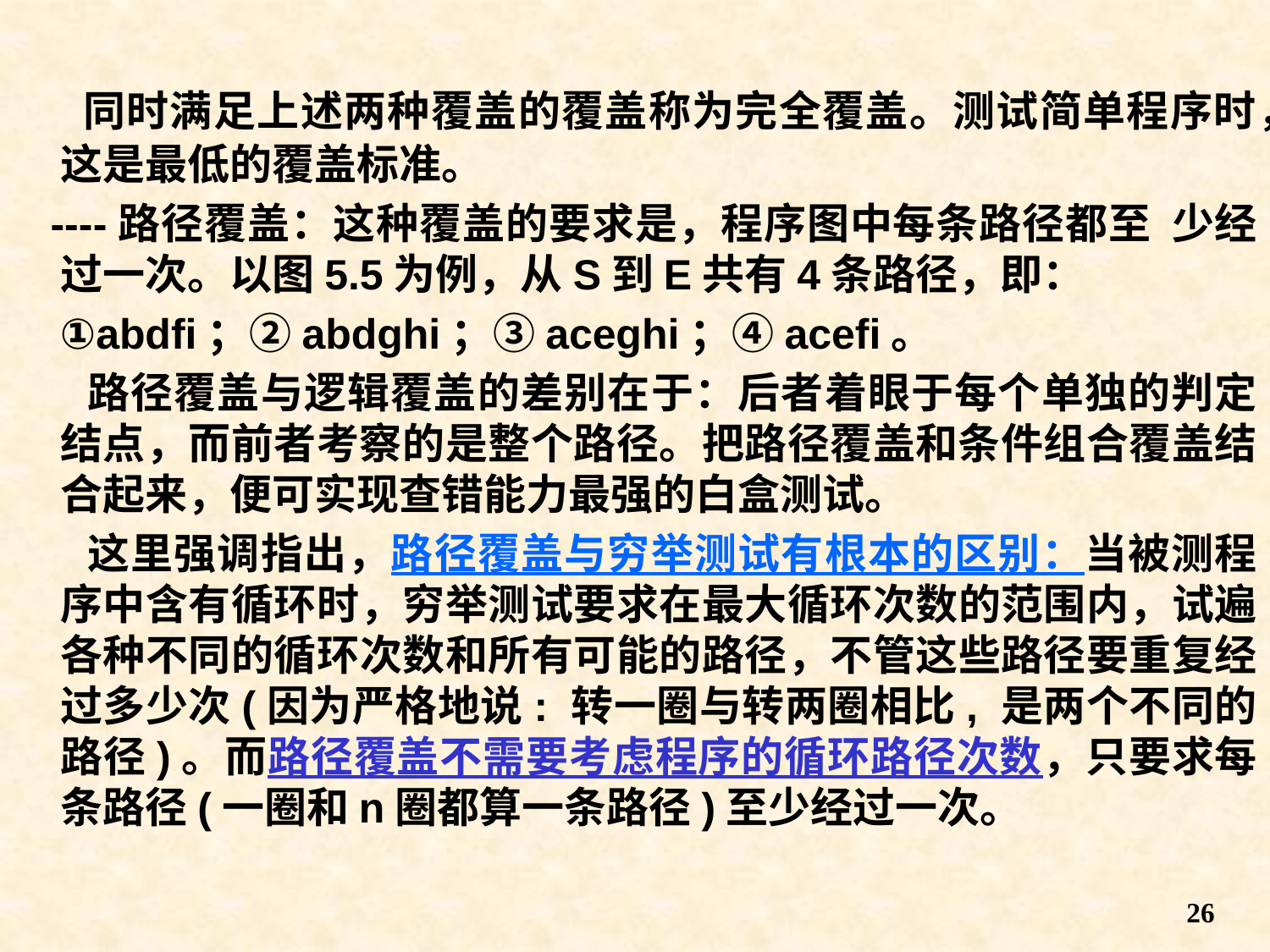

同时满足上述两种覆盖的覆盖称为完全覆盖。测试简单程序时，这是最低的覆盖标准。
   ----路径覆盖：这种覆盖的要求是，程序图中每条路径都至  少经过一次。以图5.5为例，从S到E共有4条路径，即：
    ①abdfi；②abdghi；③aceghi；④acefi。
      路径覆盖与逻辑覆盖的差别在于：后者着眼于每个单独的判定结点，而前者考察的是整个路径。把路径覆盖和条件组合覆盖结合起来，便可实现查错能力最强的白盒测试。
      这里强调指出，路径覆盖与穷举测试有根本的区别：当被测程序中含有循环时，穷举测试要求在最大循环次数的范围内，试遍各种不同的循环次数和所有可能的路径，不管这些路径要重复经过多少次(因为严格地说: 转一圈与转两圈相比, 是两个不同的路径)。而路径覆盖不需要考虑程序的循环路径次数，只要求每条路径(一圈和n圈都算一条路径)至少经过一次。
26